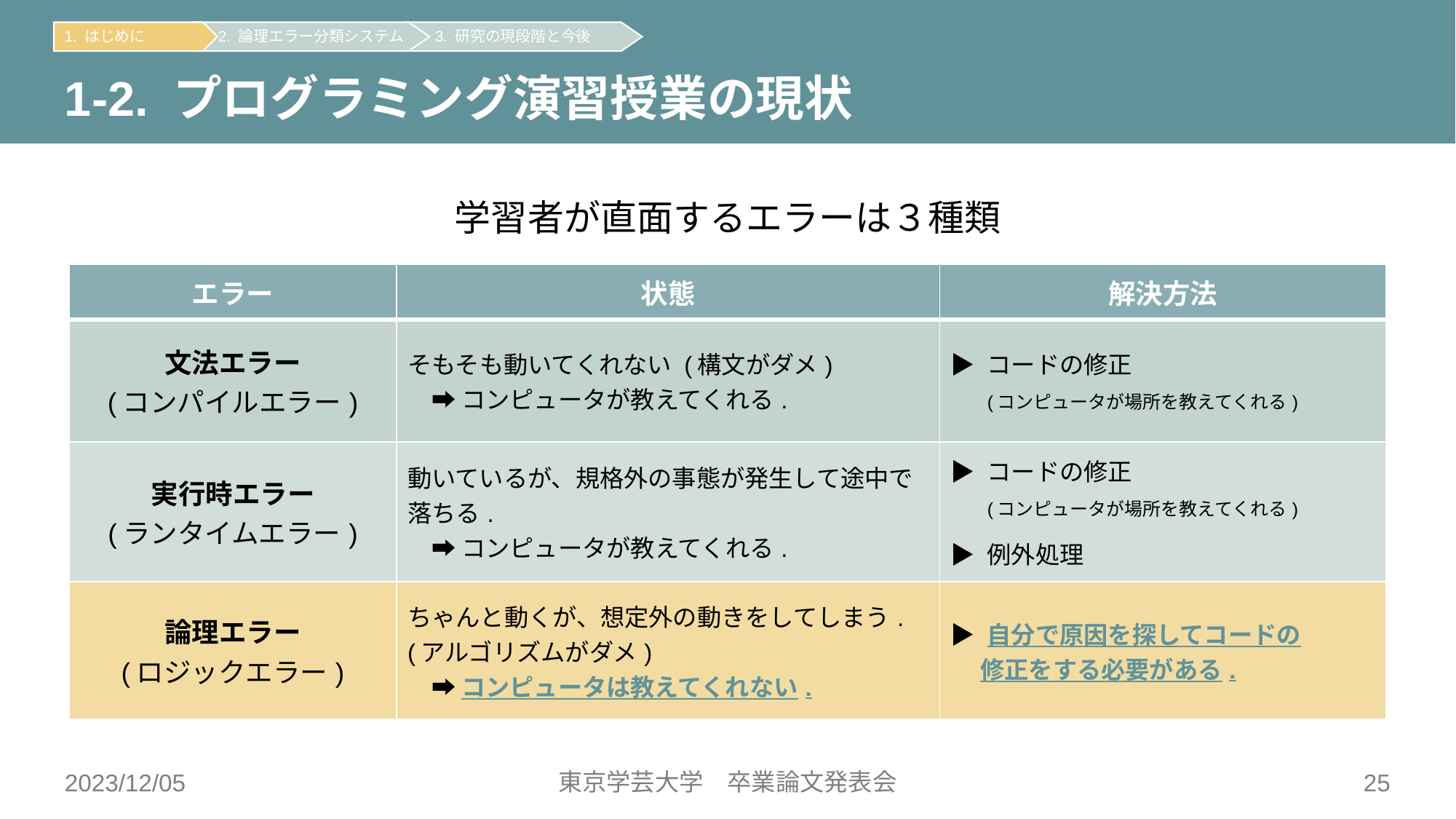

1. はじめに
 2. 論理エラー分類システム
  3. 研究の現段階と今後
1-2. プログラミング演習授業の現状
学習者が直面するエラーは３種類

| エラー | 状態 | 解決方法 |
| --- | --- | --- |
| 文法エラー (コンパイルエラー) | そもそも動いてくれない (構文がダメ) 　➡︎ コンピュータが教えてくれる. | ▶︎ コードの修正 　 (コンピュータが場所を教えてくれる) |
| 実行時エラー (ランタイムエラー) | 動いているが、規格外の事態が発生して途中で落ちる. 　➡︎ コンピュータが教えてくれる. | ▶︎ コードの修正 　 (コンピュータが場所を教えてくれる) ▶︎ 例外処理 |
| 論理エラー (ロジックエラー) | ちゃんと動くが、想定外の動きをしてしまう. (アルゴリズムがダメ) 　➡︎ コンピュータは教えてくれない. | ▶︎ 自分で原因を探してコードの 　 修正をする必要がある. |
東京学芸大学　卒業論文発表会
2023/12/05
25